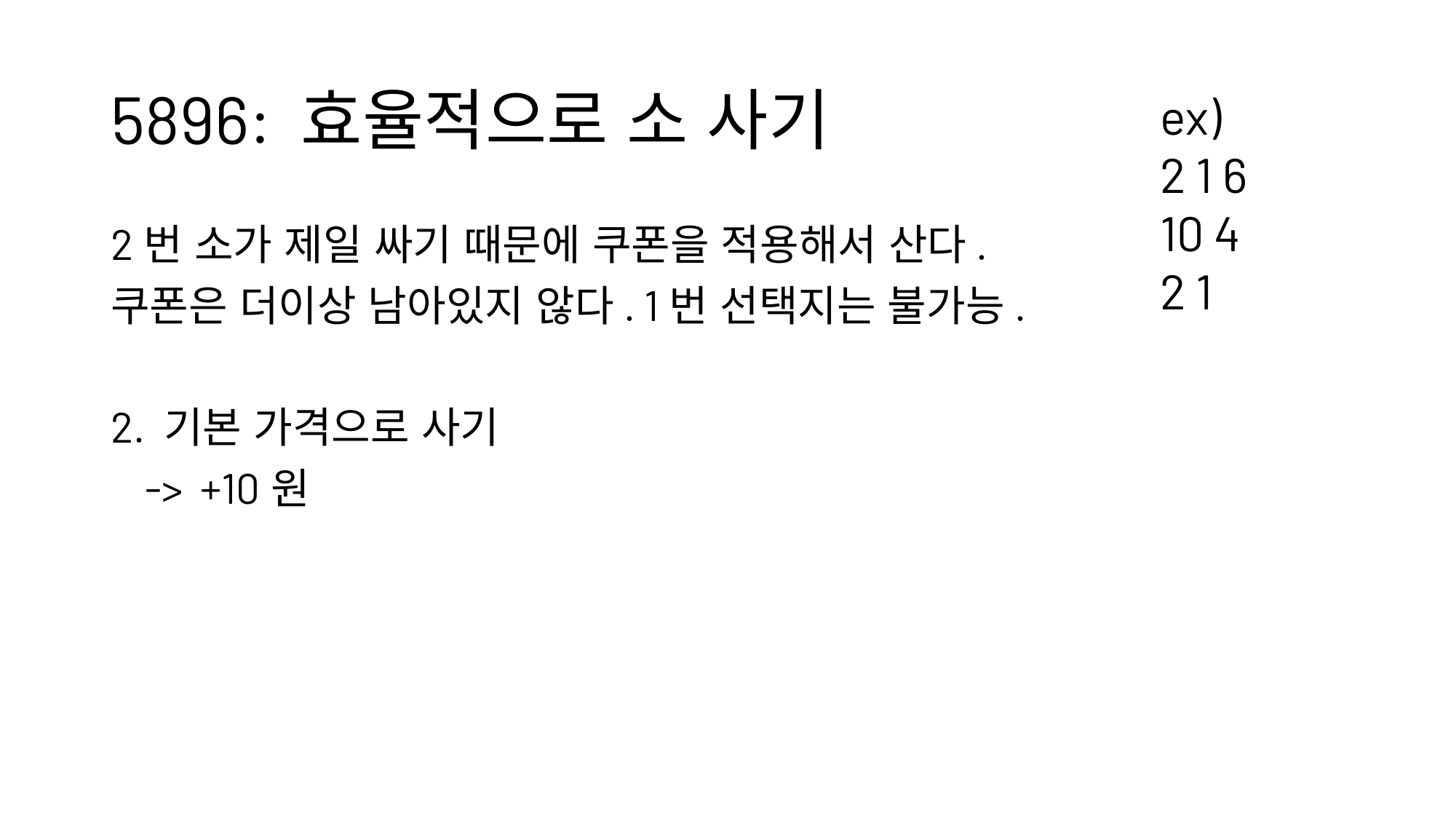

# 5896: 효율적으로 소 사기
ex)
2 1 6
10 4
2 1

2번 소가 제일 싸기 때문에 쿠폰을 적용해서 산다.
쿠폰은 더이상 남아있지 않다. 1번 선택지는 불가능.

2. 기본 가격으로 사기
    ->  +10원